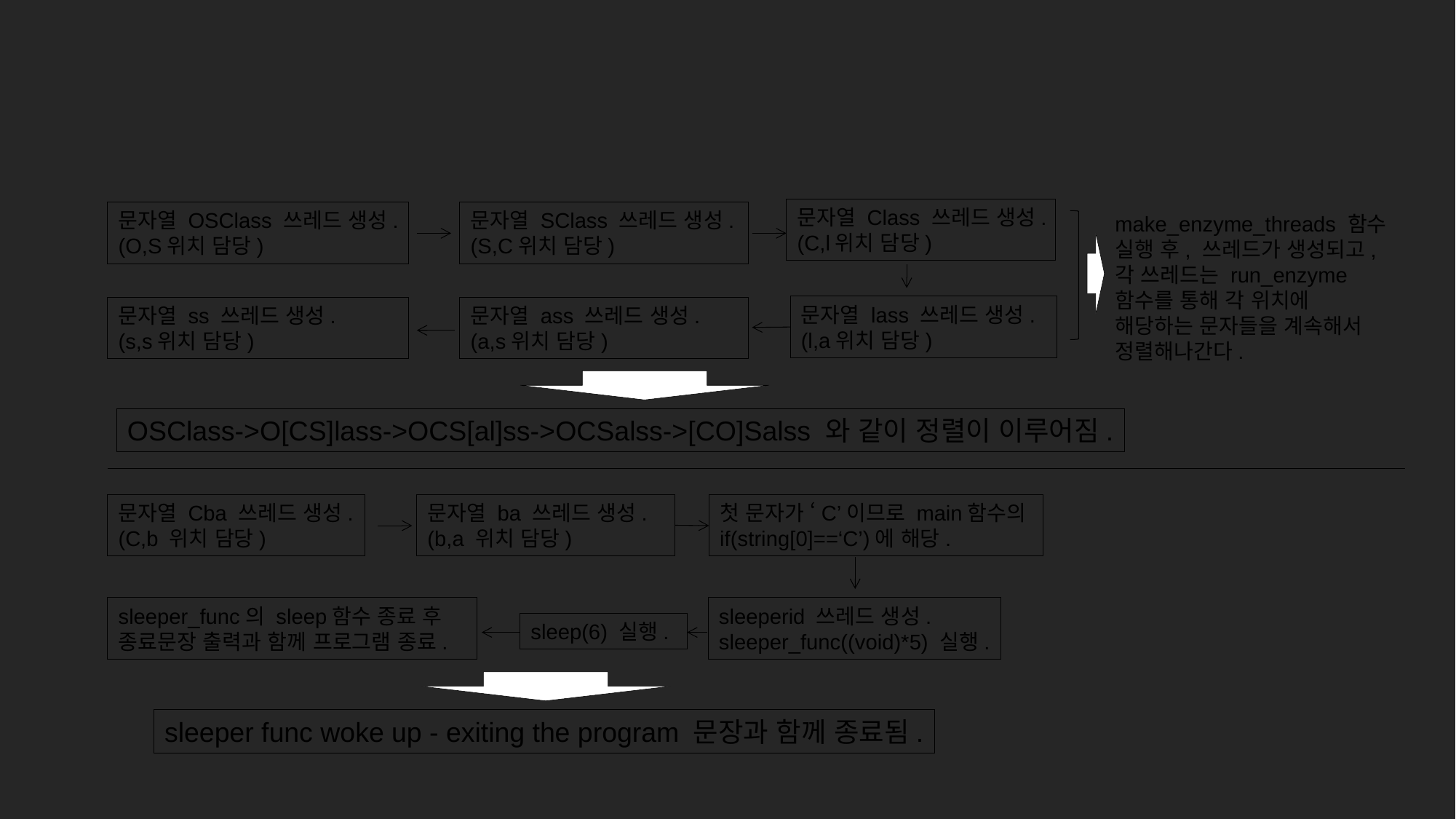

문자열 Class 쓰레드 생성.
(C,l위치 담당)
문자열 SClass 쓰레드 생성.
(S,C위치 담당)
문자열 OSClass 쓰레드 생성.
(O,S위치 담당)
make_enzyme_threads 함수 실행 후, 쓰레드가 생성되고, 각 쓰레드는 run_enzyme함수를 통해 각 위치에 해당하는 문자들을 계속해서 정렬해나간다.

문자열 lass 쓰레드 생성.
(l,a위치 담당)
문자열 ss 쓰레드 생성.
(s,s위치 담당)
문자열 ass 쓰레드 생성.
(a,s위치 담당)

OSClass->O[CS]lass->OCS[al]ss->OCSalss->[CO]Salss 와 같이 정렬이 이루어짐.
문자열 Cba 쓰레드 생성.
(C,b 위치 담당)
문자열 ba 쓰레드 생성.
(b,a 위치 담당)
첫 문자가 ‘C’이므로 main함수의 if(string[0]==‘C’)에 해당.
sleeper_func의 sleep함수 종료 후 종료문장 출력과 함께 프로그램 종료.
sleeperid 쓰레드 생성. sleeper_func((void)*5) 실행.
sleep(6) 실행.

sleeper func woke up - exiting the program 문장과 함께 종료됨.